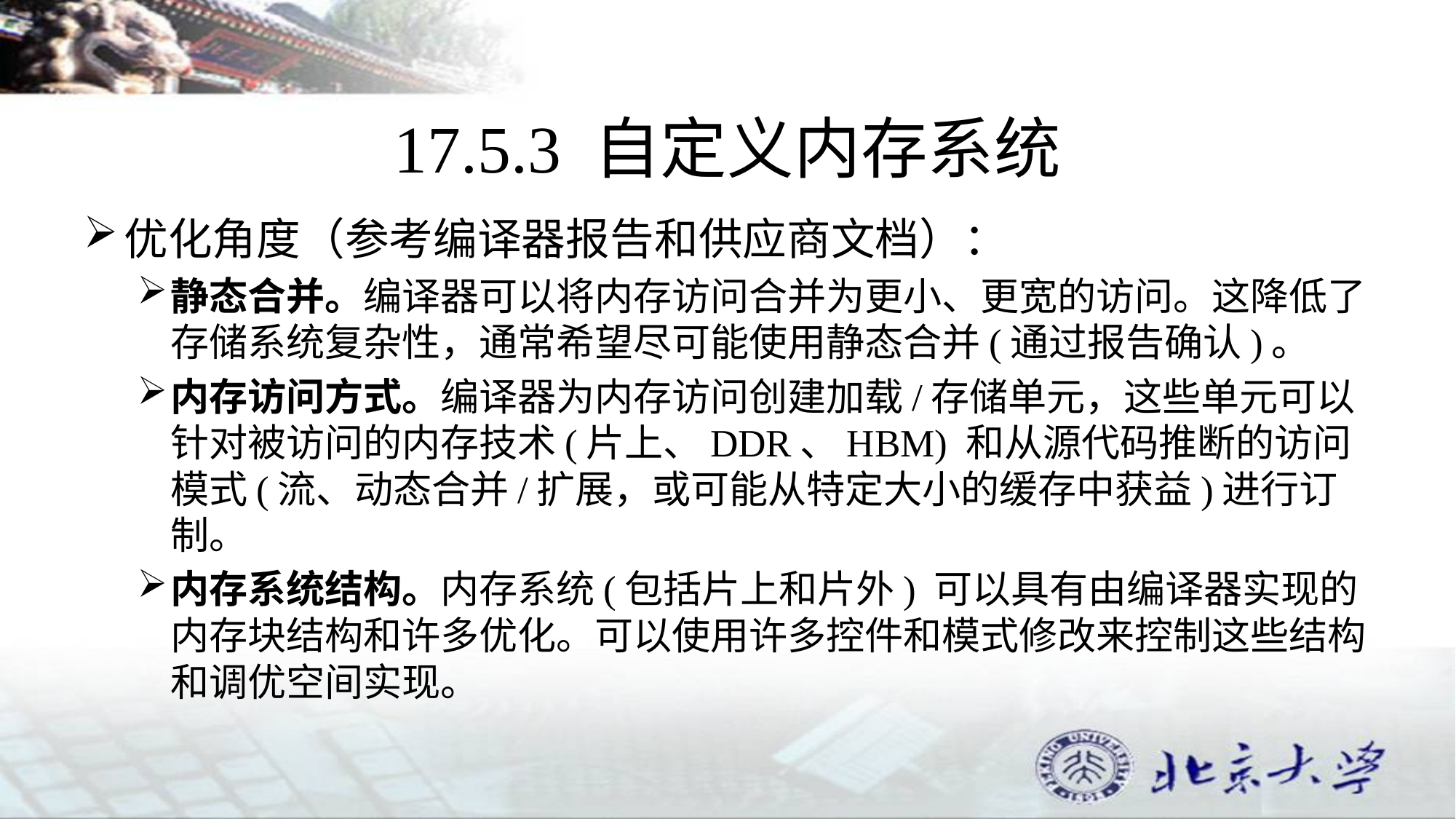

# 17.5.3 自定义内存系统
优化角度（参考编译器报告和供应商文档）：
静态合并。编译器可以将内存访问合并为更小、更宽的访问。这降低了存储系统复杂性，通常希望尽可能使用静态合并(通过报告确认)。
内存访问方式。编译器为内存访问创建加载/存储单元，这些单元可以针对被访问的内存技术(片上、DDR、HBM) 和从源代码推断的访问模式(流、动态合并/扩展，或可能从特定大小的缓存中获益)进行订制。
内存系统结构。内存系统(包括片上和片外) 可以具有由编译器实现的内存块结构和许多优化。可以使用许多控件和模式修改来控制这些结构和调优空间实现。